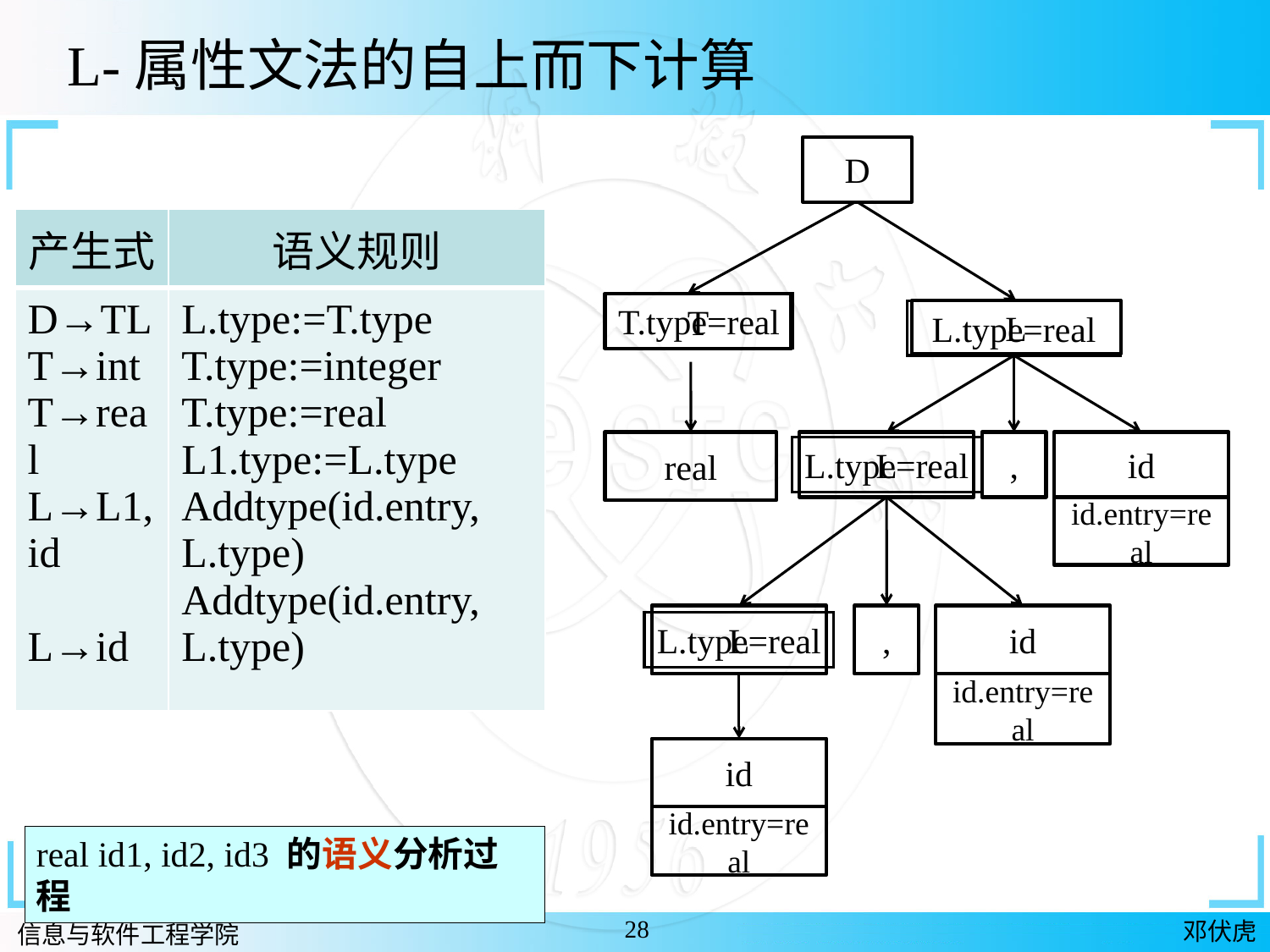

L-属性文法的自上而下计算
D
| 产生式 | 语义规则 |
| --- | --- |
| D→TL T→int T→real L→L1,id L→id | L.type:=T.type T.type:=integer T.type:=real L1.type:=L.type Addtype(id.entry, L.type) Addtype(id.entry, L.type) |
T.type=real
T
L.type=real
L

real
L
,
id
L.type=real
id.entry=real
L
,
id
L.type=real
id.entry=real
id
id.entry=real
real id1, id2, id3 的语义分析过程
28
邓伏虎
信息与软件工程学院